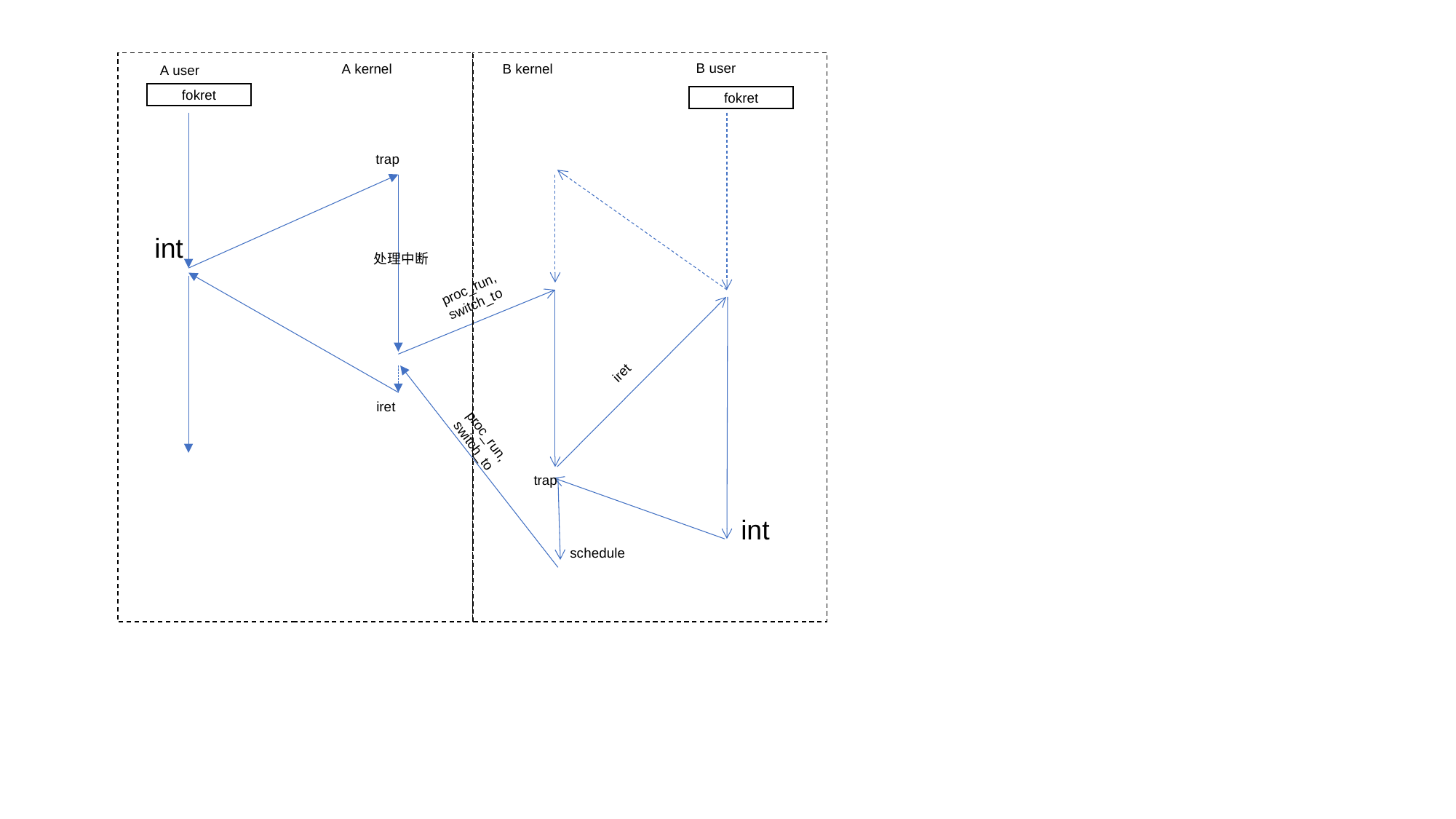

B user
A kernel
B kernel
A user
fokret
fokret
trap
int
处理中断
proc_run,switch_to
iret
iret
proc_run,switch_to
trap
int
schedule